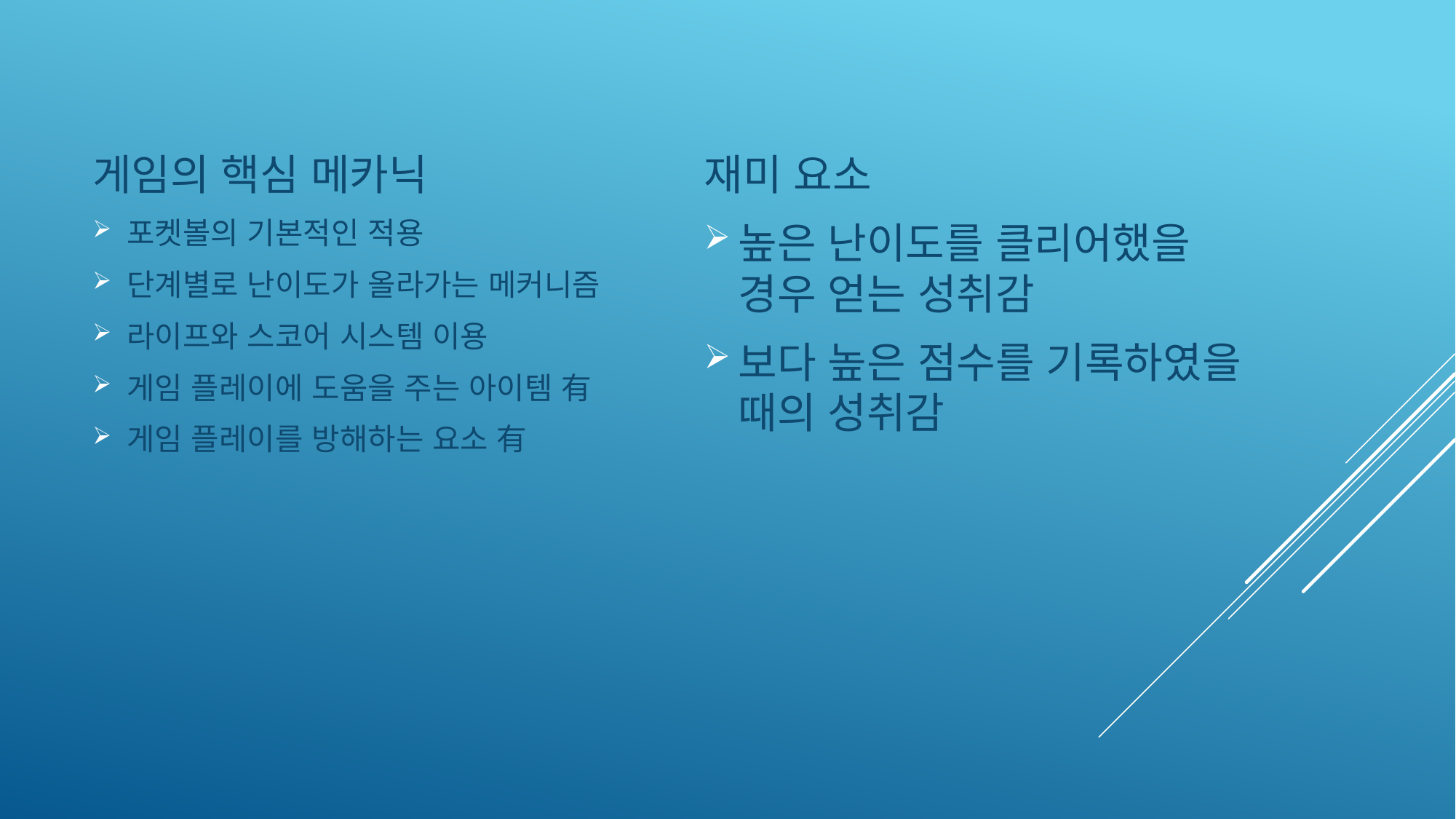

게임의 핵심 메카닉
포켓볼의 기본적인 적용
단계별로 난이도가 올라가는 메커니즘
라이프와 스코어 시스템 이용
게임 플레이에 도움을 주는 아이템 有
게임 플레이를 방해하는 요소 有
재미 요소
높은 난이도를 클리어했을 경우 얻는 성취감
보다 높은 점수를 기록하였을 때의 성취감